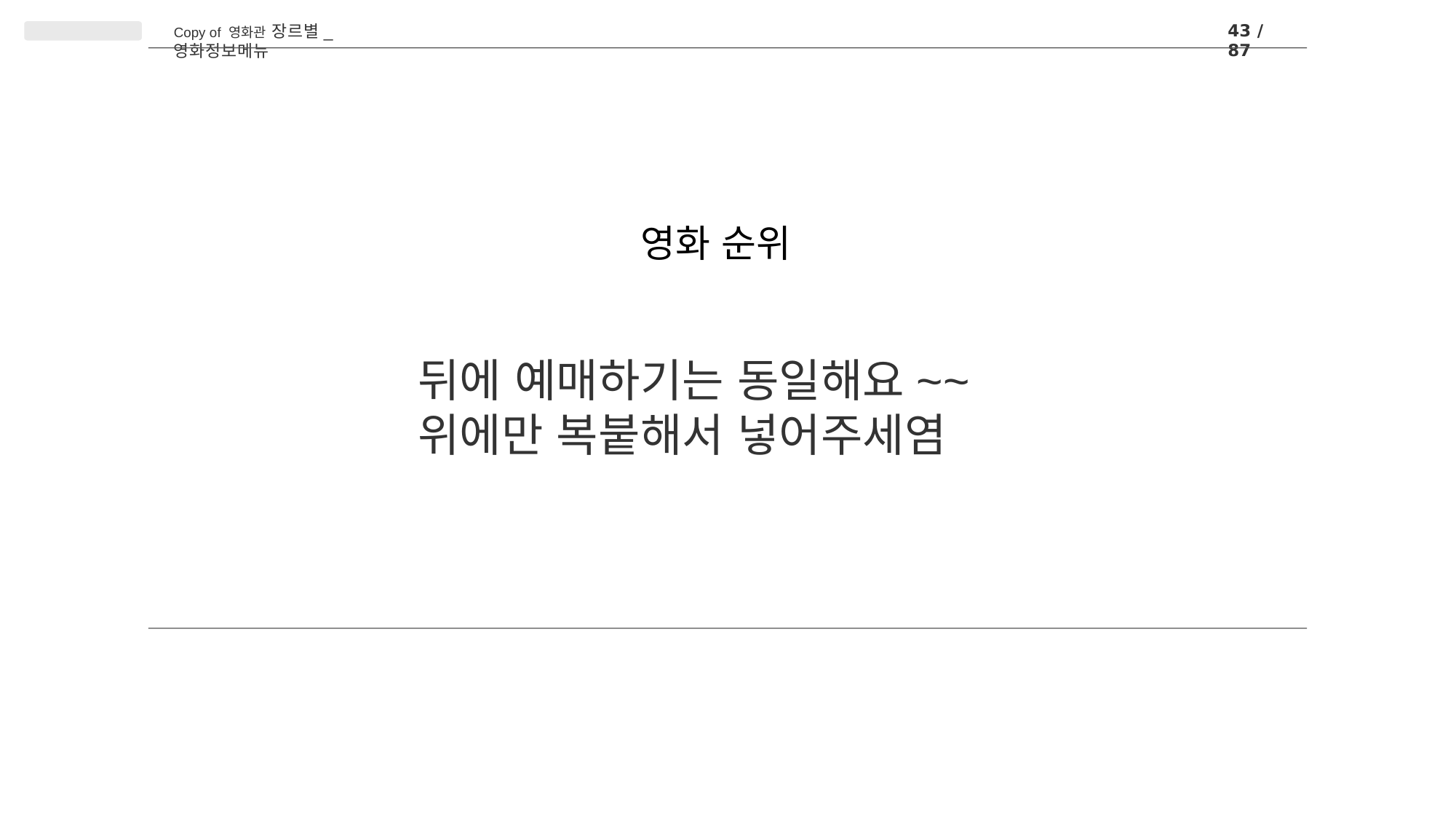

43 / 87
Copy of 영화관 장르별_영화정보메뉴

# 영화 순위
뒤에 예매하기는 동일해요~~
위에만 복붙해서 넣어주세염